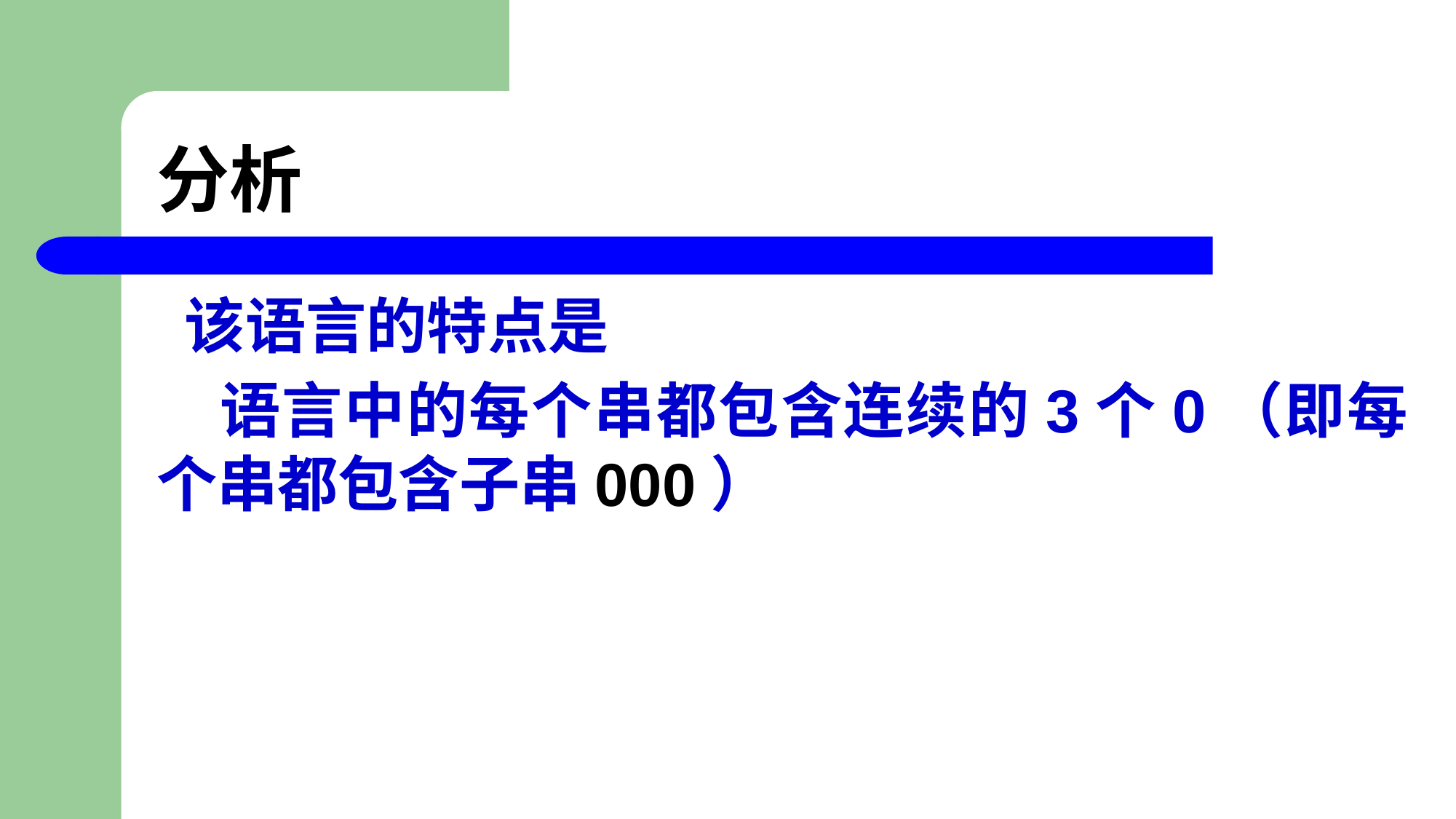

# 分析
 该语言的特点是
   语言中的每个串都包含连续的3个0（即每个串都包含子串000）